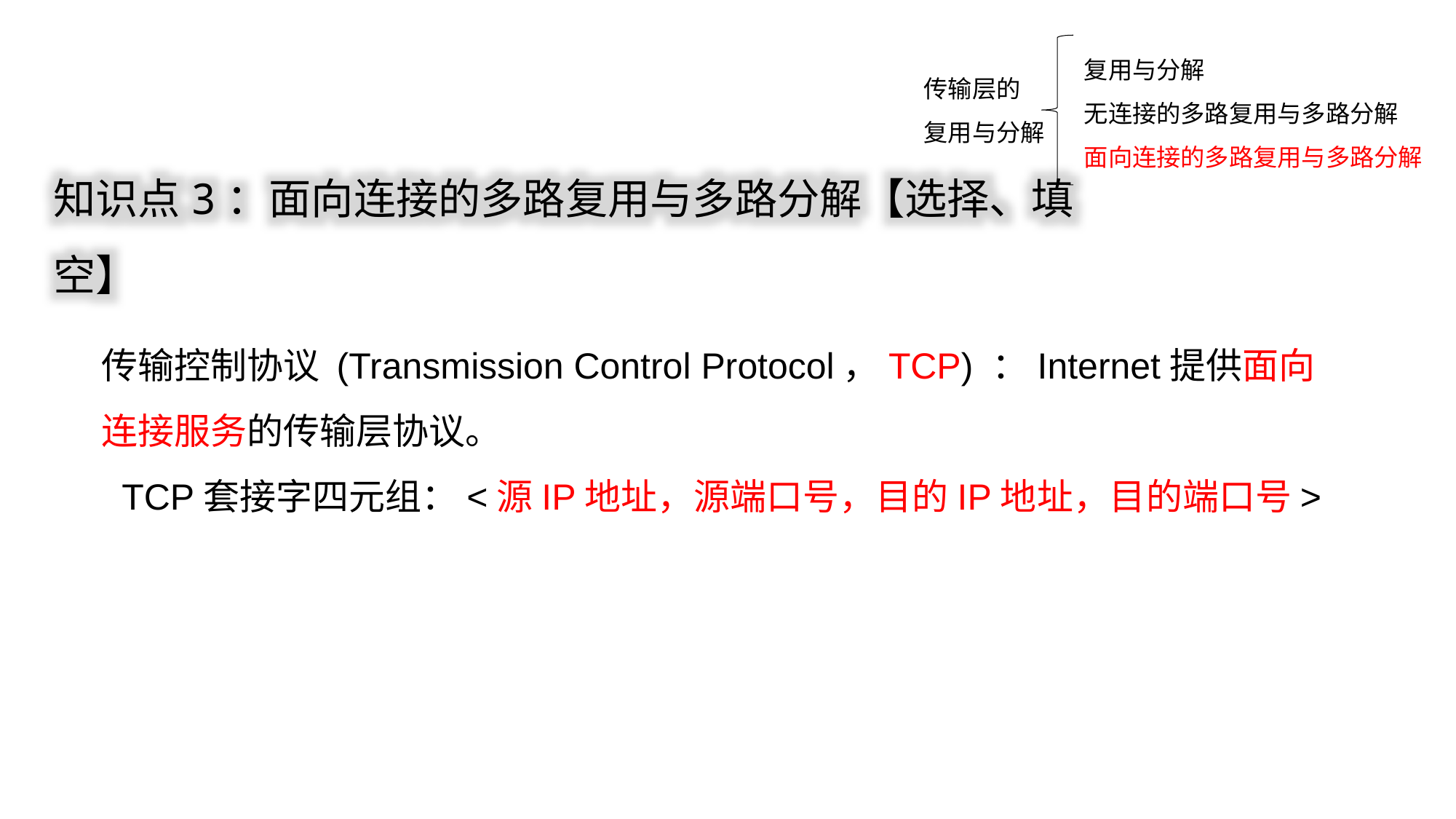

复用与分解
无连接的多路复用与多路分解
面向连接的多路复用与多路分解
传输层的
复用与分解
知识点3：面向连接的多路复用与多路分解【选择、填空】
传输控制协议 (Transmission Control Protocol，TCP) ：Internet提供面向连接服务的传输层协议。
  TCP套接字四元组：<源IP地址，源端口号，目的IP地址，目的端口号>